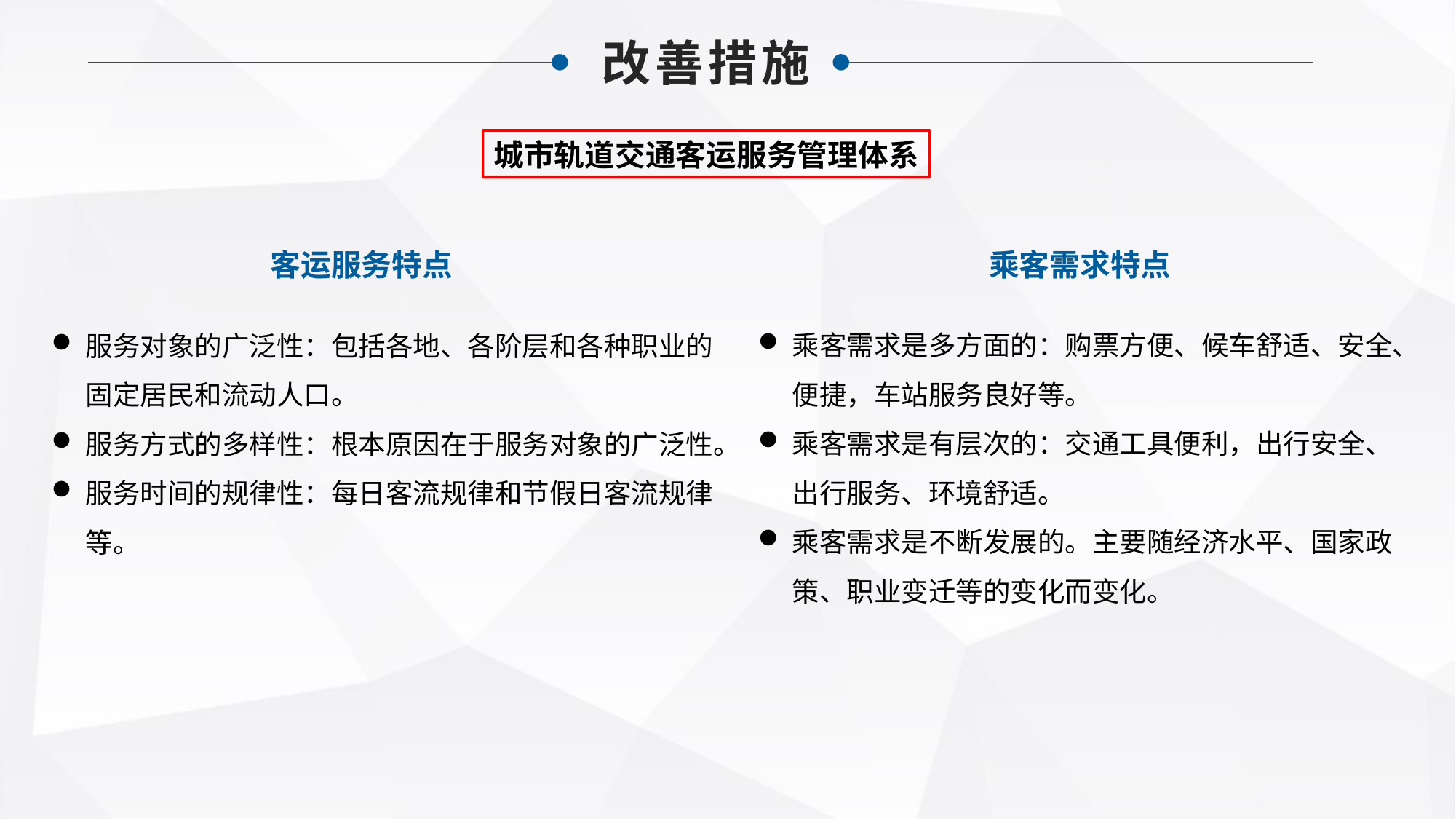

改善措施

城市轨道交通客运服务管理体系
客运服务特点
乘客需求特点
乘客需求是多方面的：购票方便、候车舒适、安全、便捷，车站服务良好等。
乘客需求是有层次的：交通工具便利，出行安全、出行服务、环境舒适。
乘客需求是不断发展的。主要随经济水平、国家政策、职业变迁等的变化而变化。
服务对象的广泛性：包括各地、各阶层和各种职业的固定居民和流动人口。
服务方式的多样性：根本原因在于服务对象的广泛性。
服务时间的规律性：每日客流规律和节假日客流规律等。